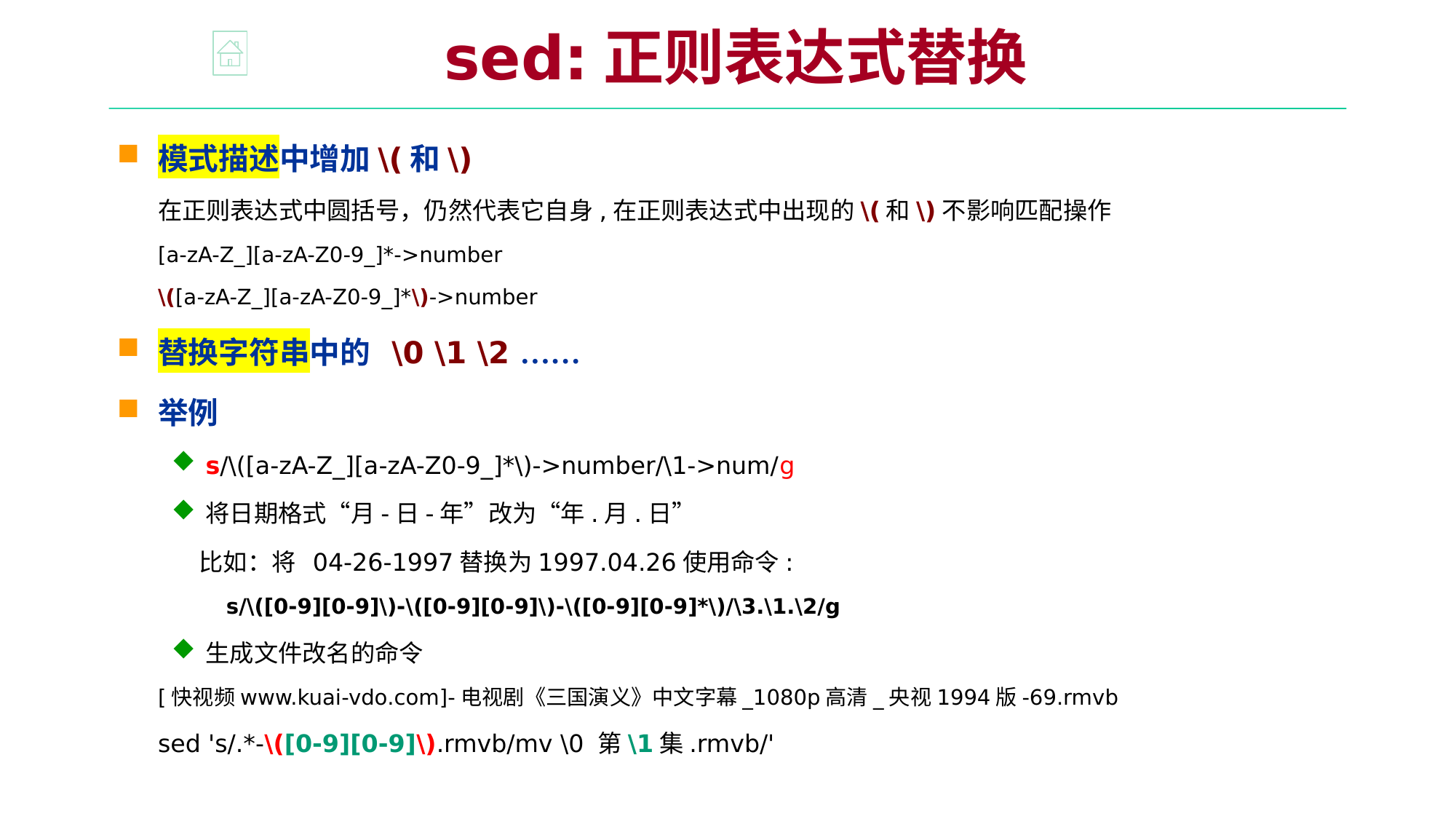

sed:正则表达式替换

模式描述中增加\(和\)
在正则表达式中圆括号，仍然代表它自身,在正则表达式中出现的\(和\)不影响匹配操作
[a-zA-Z_][a-zA-Z0-9_]*->number
\([a-zA-Z_][a-zA-Z0-9_]*\)->number
替换字符串中的  \0 \1 \2 ……
举例
s/\([a-zA-Z_][a-zA-Z0-9_]*\)->number/\1->num/g
将日期格式“月-日-年”改为“年.月.日”
    比如：将  04-26-1997替换为1997.04.26使用命令:
s/\([0-9][0-9]\)-\([0-9][0-9]\)-\([0-9][0-9]*\)/\3.\1.\2/g
生成文件改名的命令
[快视频www.kuai-vdo.com]-电视剧《三国演义》中文字幕_1080p高清_央视1994版-69.rmvb
sed 's/.*-\([0-9][0-9]\).rmvb/mv \0 第\1集.rmvb/'